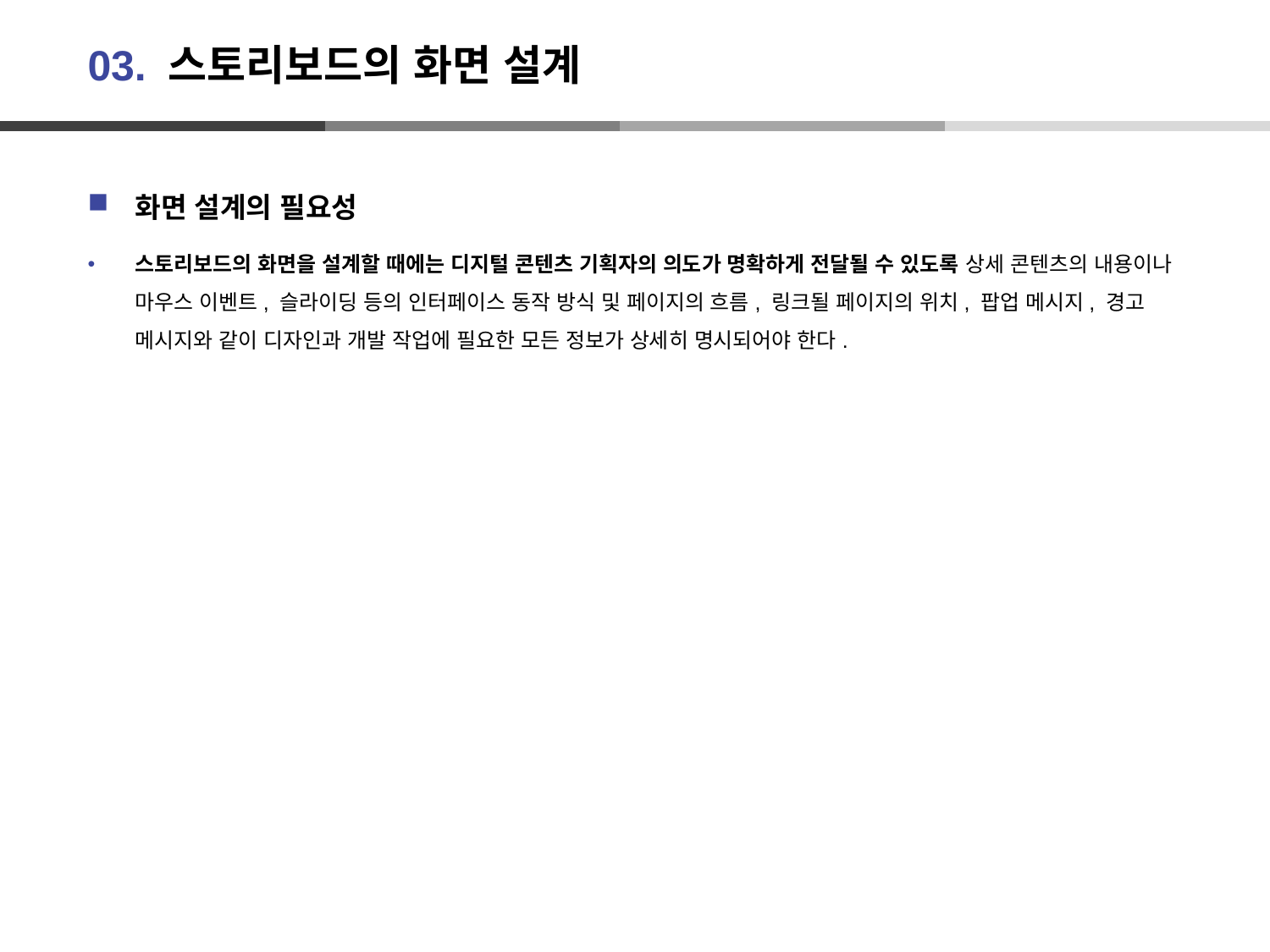

# 03. 스토리보드의 화면 설계
화면 설계의 필요성
스토리보드의 화면을 설계할 때에는 디지털 콘텐츠 기획자의 의도가 명확하게 전달될 수 있도록 상세 콘텐츠의 내용이나 마우스 이벤트, 슬라이딩 등의 인터페이스 동작 방식 및 페이지의 흐름, 링크될 페이지의 위치, 팝업 메시지, 경고 메시지와 같이 디자인과 개발 작업에 필요한 모든 정보가 상세히 명시되어야 한다.